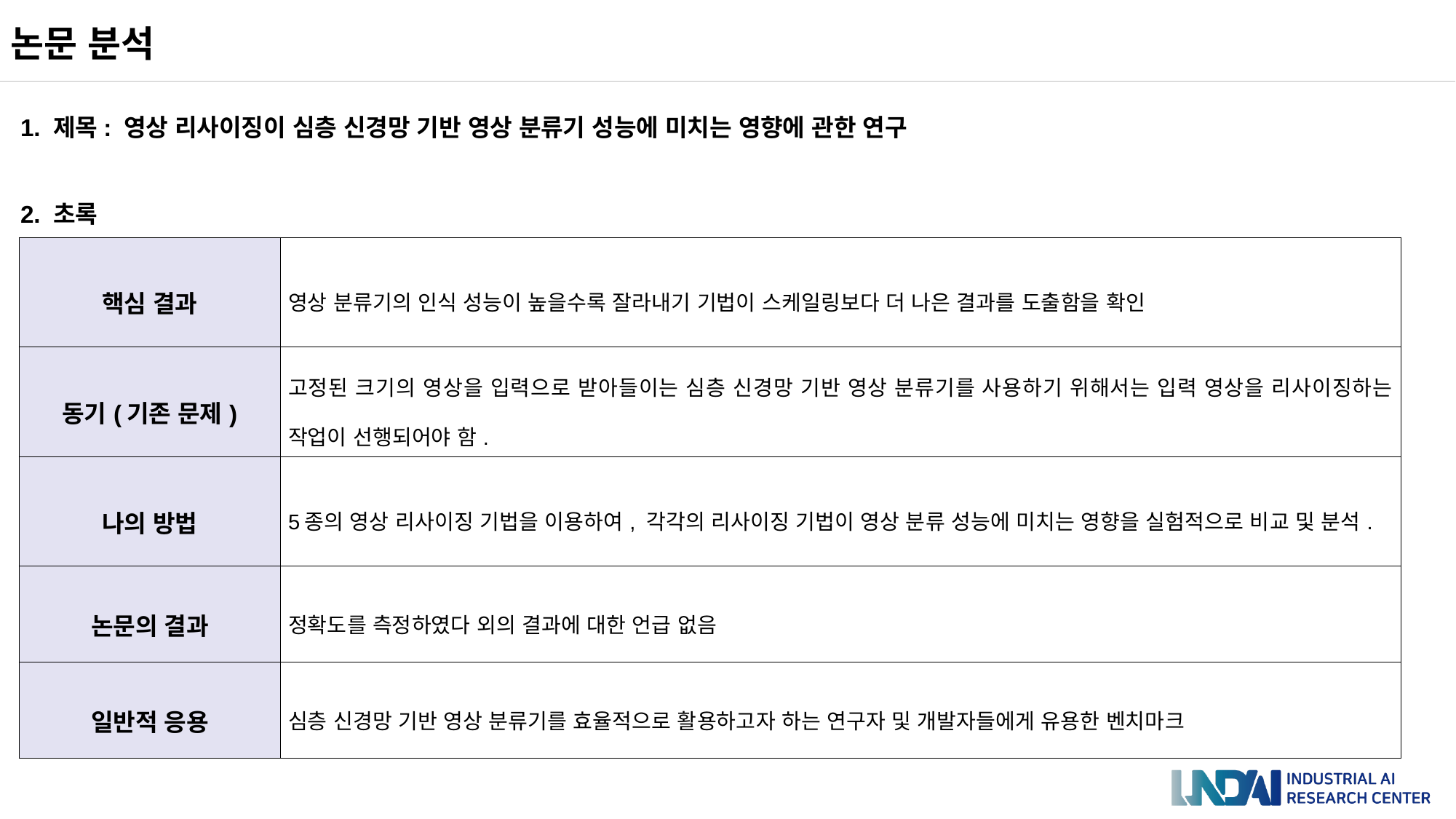

논문 분석
1. 제목: 영상 리사이징이 심층 신경망 기반 영상 분류기 성능에 미치는 영향에 관한 연구

2. 초록

| 핵심 결과 | 영상 분류기의 인식 성능이 높을수록 잘라내기 기법이 스케일링보다 더 나은 결과를 도출함을 확인 |
| --- | --- |
| 동기(기존 문제) | 고정된 크기의 영상을 입력으로 받아들이는 심층 신경망 기반 영상 분류기를 사용하기 위해서는 입력 영상을 리사이징하는 작업이 선행되어야 함. |
| 나의 방법 | 5종의 영상 리사이징 기법을 이용하여, 각각의 리사이징 기법이 영상 분류 성능에 미치는 영향을 실험적으로 비교 및 분석. |
| 논문의 결과 | 정확도를 측정하였다 외의 결과에 대한 언급 없음 |
| 일반적 응용 | 심층 신경망 기반 영상 분류기를 효율적으로 활용하고자 하는 연구자 및 개발자들에게 유용한 벤치마크 |